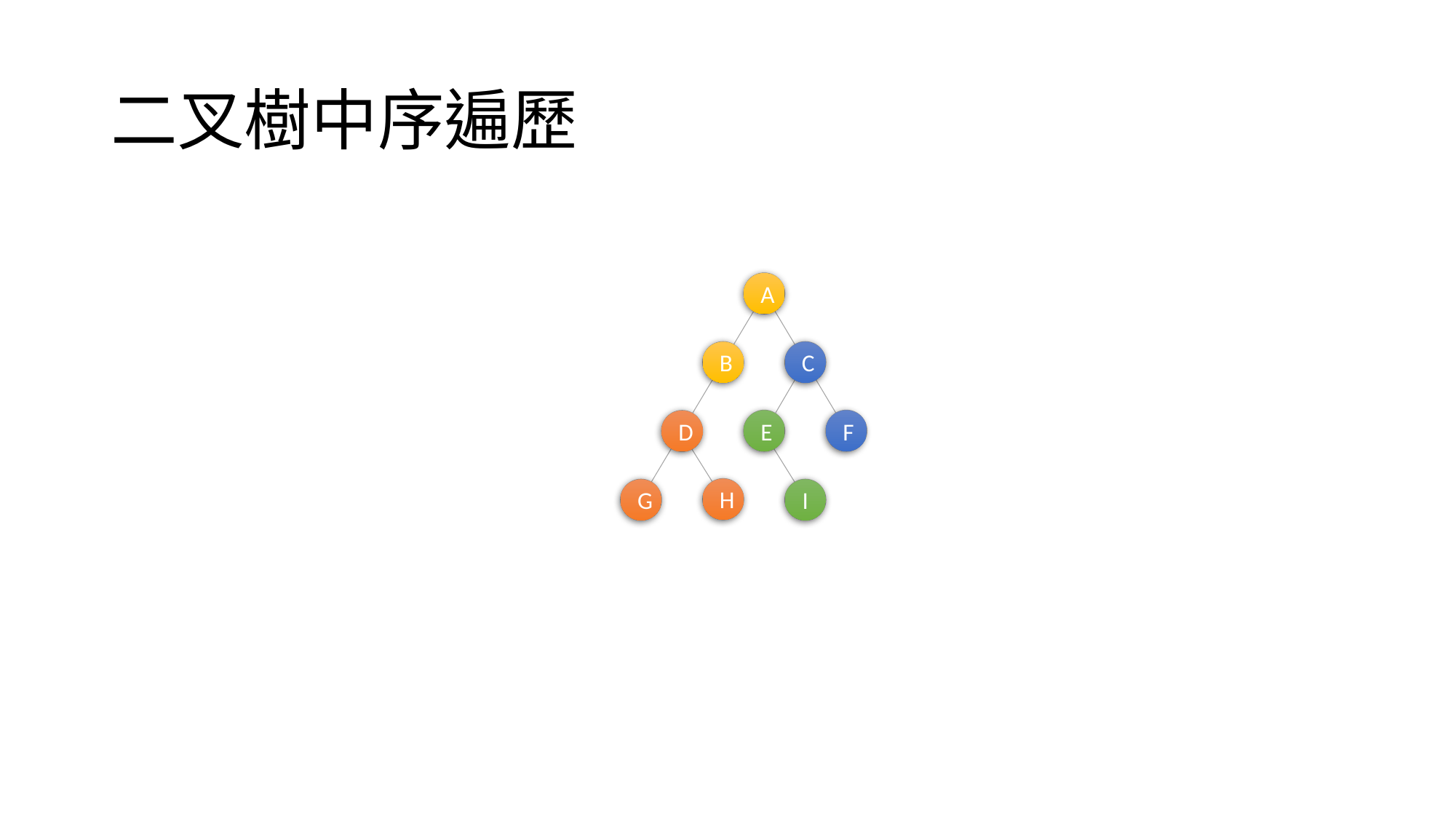

# 二叉樹中序遍歷
A
B
C
E
F
D
H
G
I
A
B
C
E
F
D
H
G
I